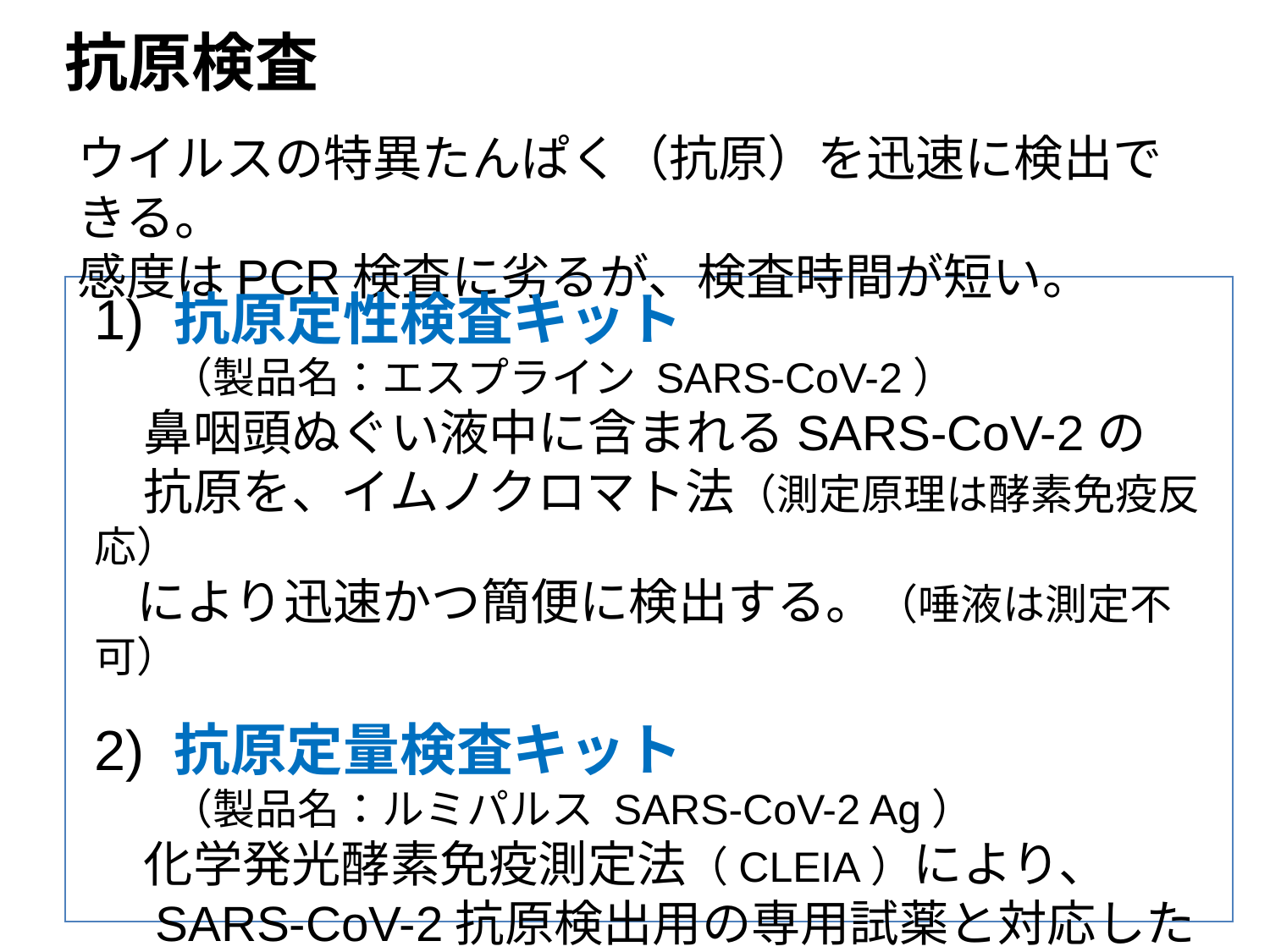

# 抗原検査
ウイルスの特異たんぱく（抗原）を迅速に検出できる。
感度はPCR検査に劣るが、検査時間が短い。

1) 抗原定性検査キット
        （製品名：エスプライン SARS-CoV-2）
　鼻咽頭ぬぐい液中に含まれるSARS-CoV-2の
　抗原を、イムノクロマト法（測定原理は酵素免疫反応）
　により迅速かつ簡便に検出する。（唾液は測定不可）

2) 抗原定量検査キット
        （製品名：ルミパルス SARS-CoV-2 Ag）
　化学発光酵素免疫測定法（CLEIA）により、
　SARS-CoV-2抗原検出用の専用試薬と対応した
　検査機器を用いて全自動で測定する。